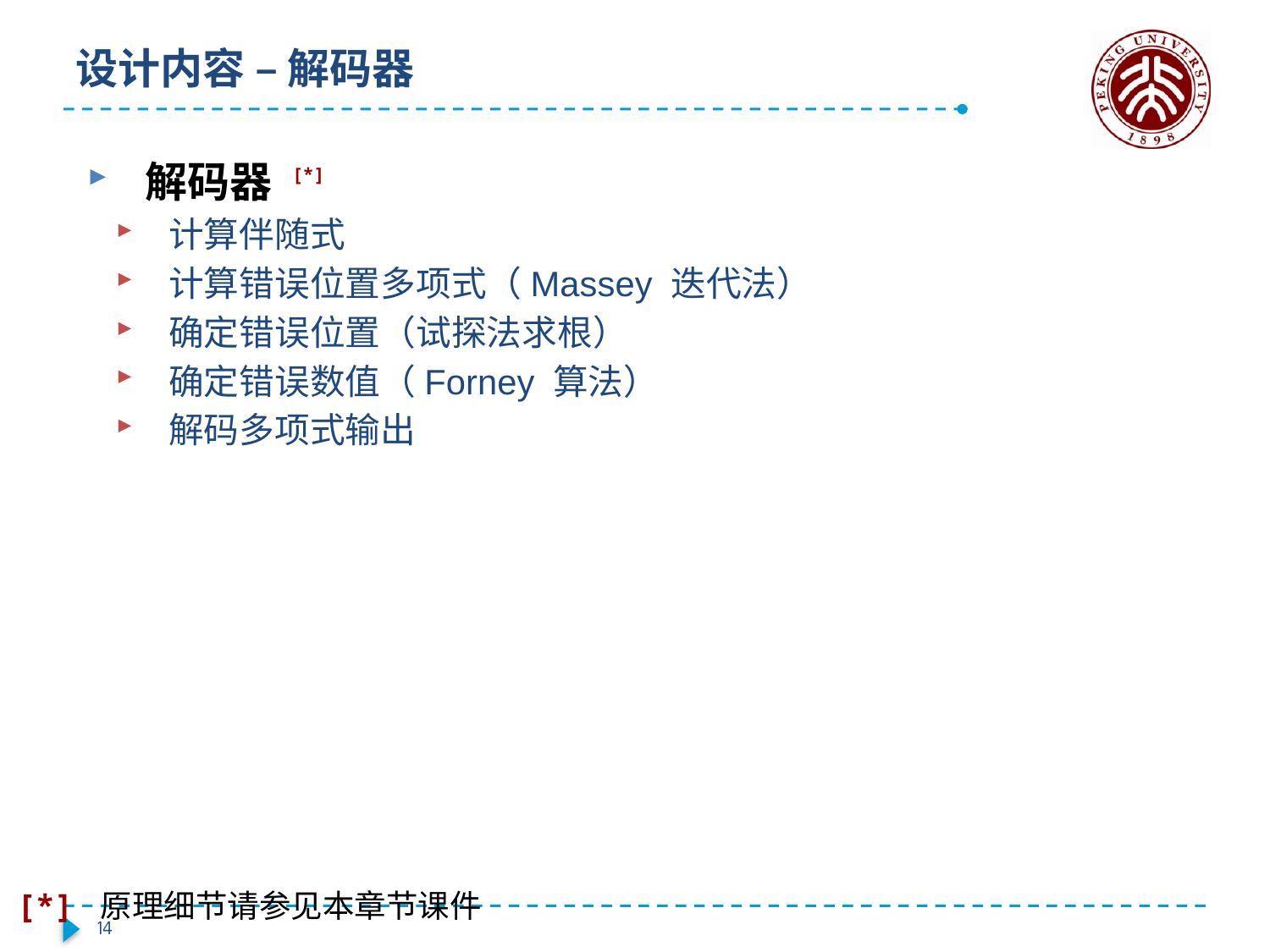

# 设计内容 – 解码器
  解码器 [*]
  计算伴随式
  计算错误位置多项式（Massey 迭代法）
  确定错误位置（试探法求根）
  确定错误数值（Forney 算法）
  解码多项式输出
[*] 原理细节请参见本章节课件
14